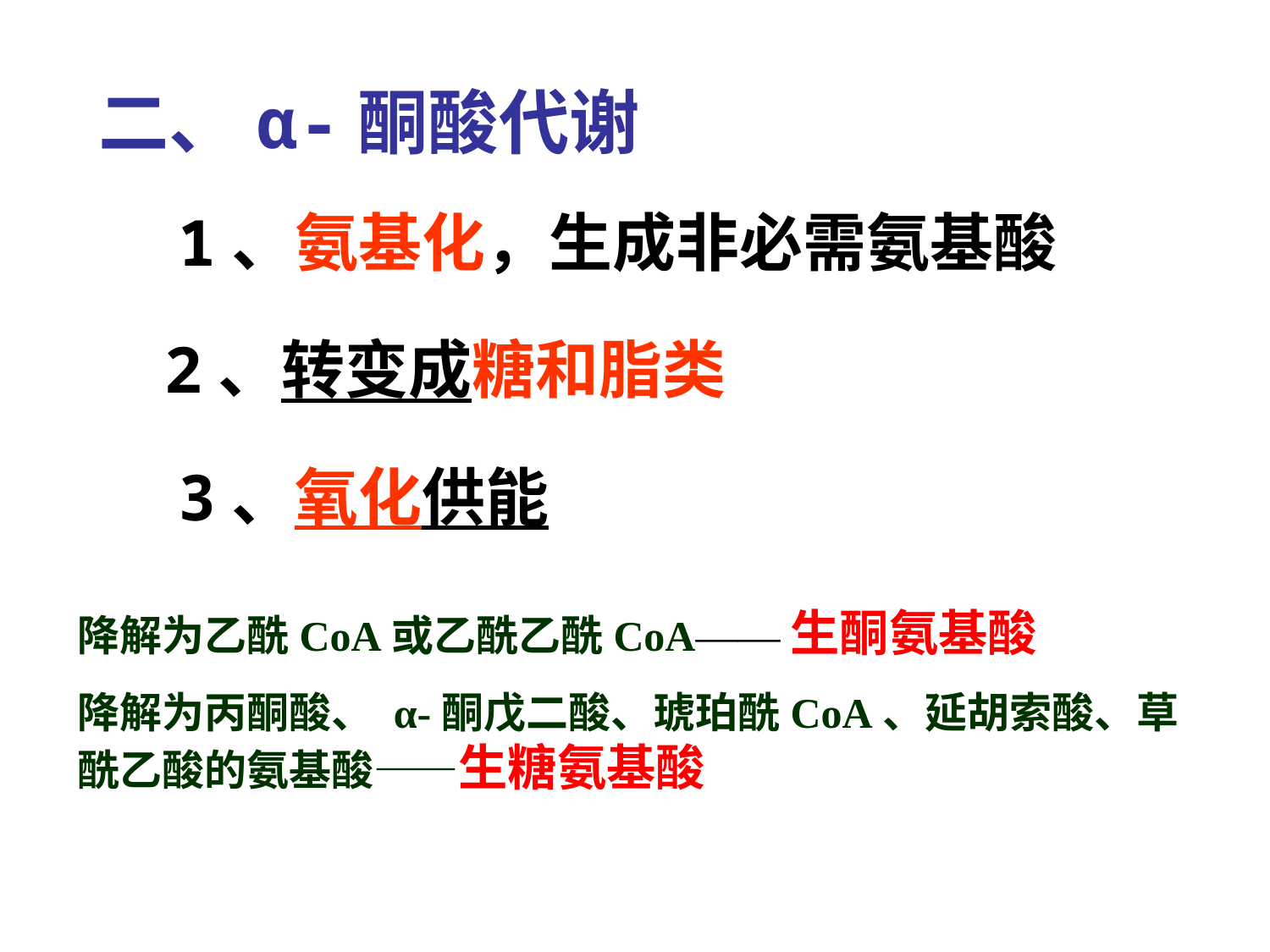

二、α-酮酸代谢
   1、氨基化，生成非必需氨基酸
    2、转变成糖和脂类
  3、氧化供能
降解为乙酰CoA或乙酰乙酰CoA——生酮氨基酸
降解为丙酮酸、 α-酮戊二酸、琥珀酰CoA、延胡索酸、草酰乙酸的氨基酸——生糖氨基酸